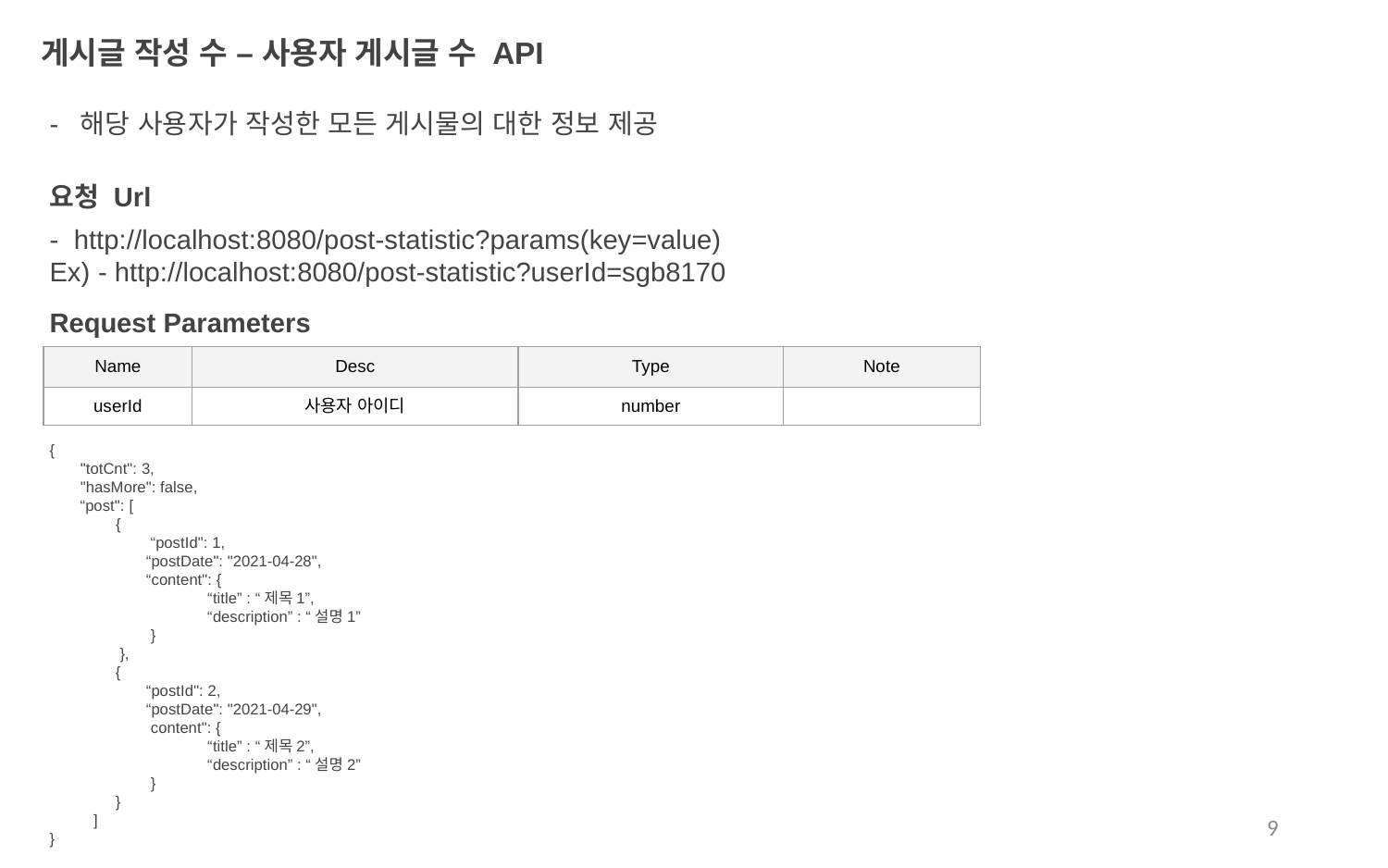

게시글 작성 수 – 사용자 게시글 수 API
-  해당 사용자가 작성한 모든 게시물의 대한 정보 제공
요청 Url
-  http://localhost:8080/post-statistic?params(key=value)
Ex) - http://localhost:8080/post-statistic?userId=sgb8170
Request Parameters
| Name | Desc | Type | Note |
| --- | --- | --- | --- |
| userId | 사용자 아이디 | number |  |
{
       "totCnt": 3,
       "hasMore": false,
       “post": [
 	            {
 	                    “postId": 1,
                      “postDate": "2021-04-28",
                      “content": {
                                    “title” : “제목1”,
                                    “description” : “설명1”
                       }
                },
               {
                      “postId": 2,
                      “postDate": "2021-04-29",
                       content": {
                                    “title” : “제목2”,
                                    “description” : “설명2”
                       }
               }
          ]
}

9